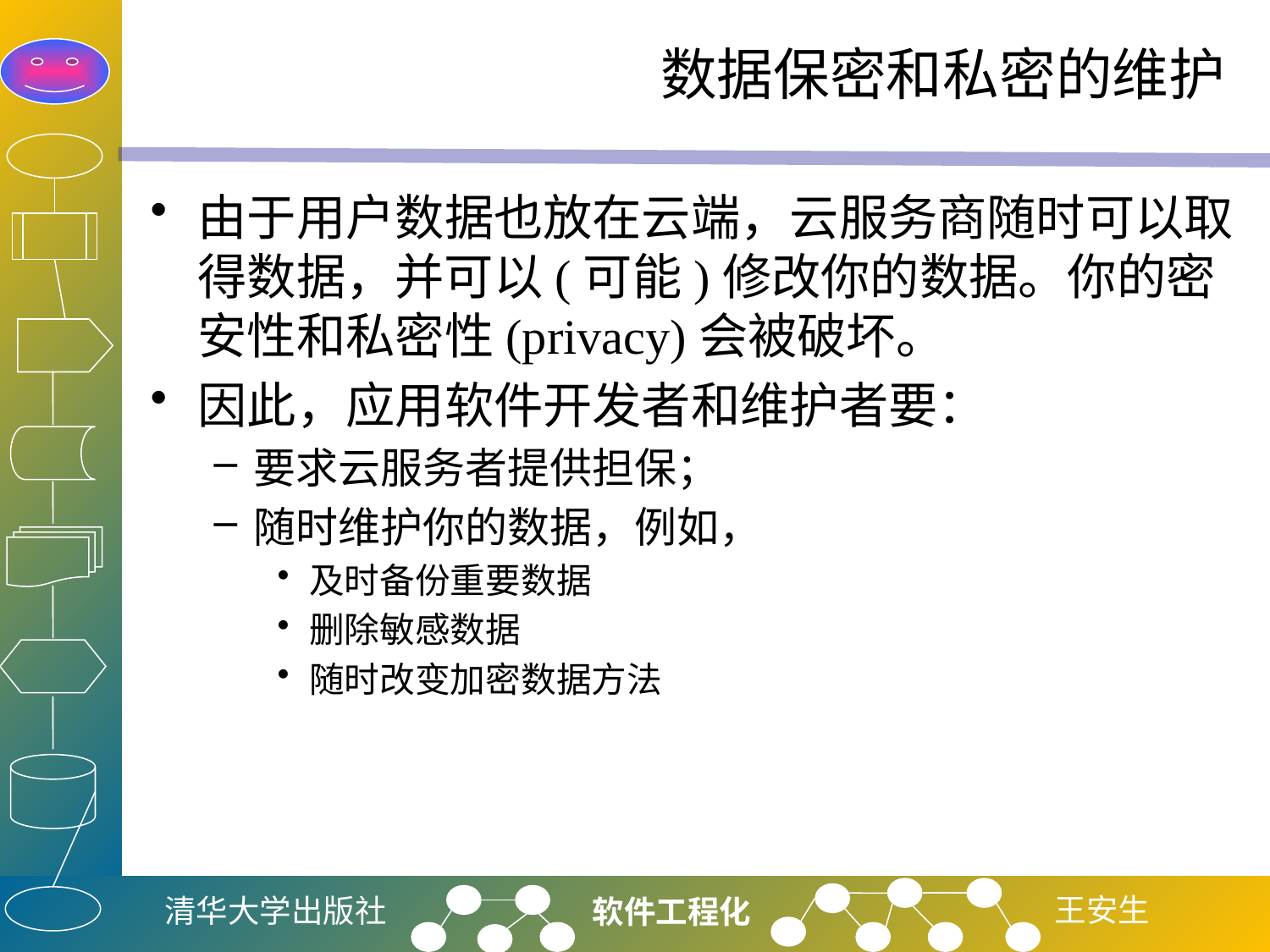

# 数据保密和私密的维护
由于用户数据也放在云端，云服务商随时可以取得数据，并可以(可能)修改你的数据。你的密安性和私密性(privacy)会被破坏。
因此，应用软件开发者和维护者要：
要求云服务者提供担保；
随时维护你的数据，例如，
及时备份重要数据
删除敏感数据
随时改变加密数据方法